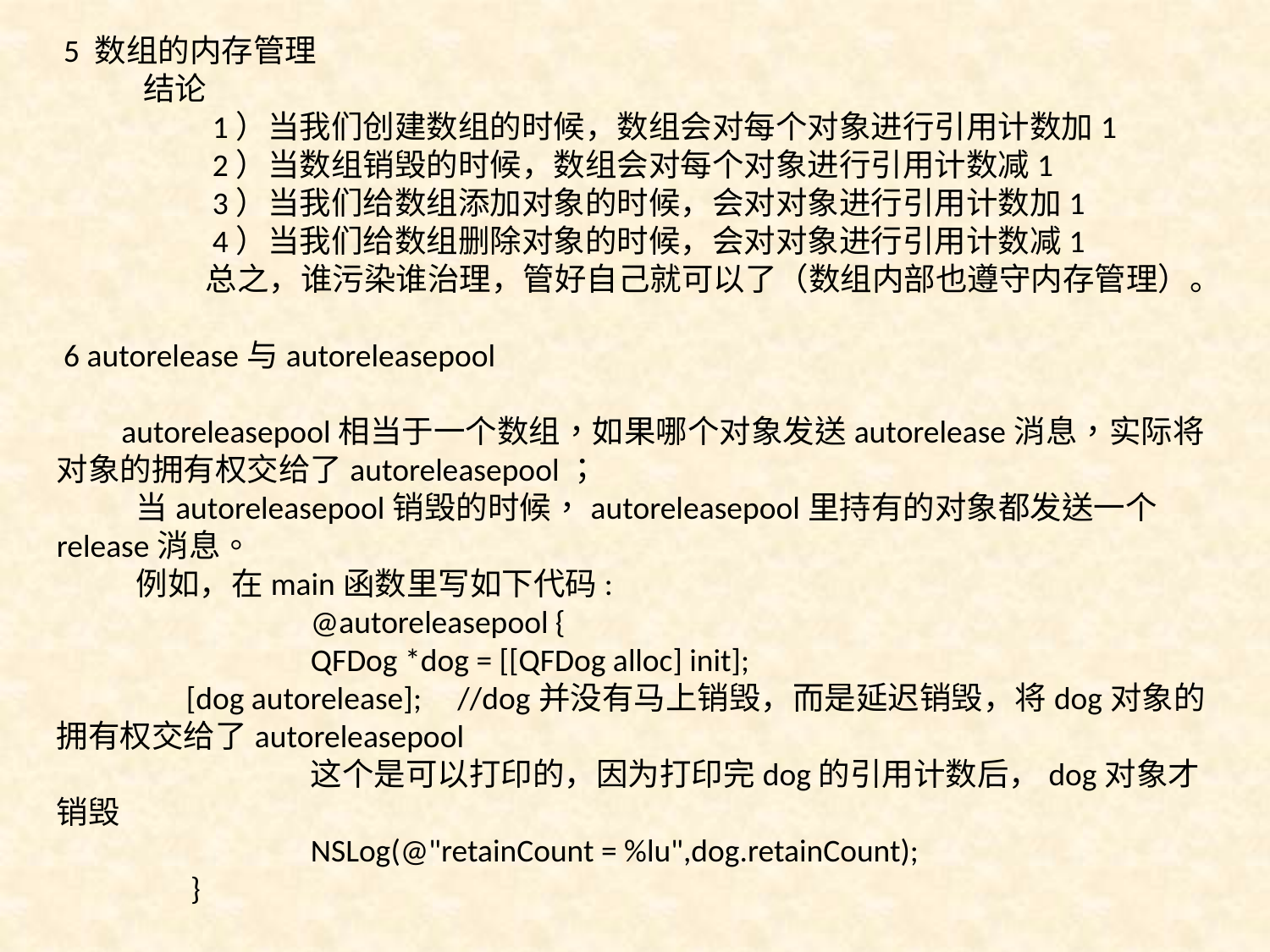

5 数组的内存管理
           结论
	    1）当我们创建数组的时候，数组会对每个对象进行引用计数加1
	    2）当数组销毁的时候，数组会对每个对象进行引用计数减1
	    3）当我们给数组添加对象的时候，会对对象进行引用计数加1
	    4）当我们给数组删除对象的时候，会对对象进行引用计数减1
	  总之，谁污染谁治理，管好自己就可以了（数组内部也遵守内存管理）。

 6 autorelease与autoreleasepool

         autoreleasepool相当于一个数组，如果哪个对象发送autorelease消息，实际将对象的拥有权交给了autoreleasepool；
          当autoreleasepool销毁的时候，autoreleasepool里持有的对象都发送一个release消息。
          例如，在main函数里写如下代码:
		@autoreleasepool {
        		QFDog *dog = [[QFDog alloc] init];
                  [dog autorelease];     //dog并没有马上销毁，而是延迟销毁，将dog对象的拥有权交给了autoreleasepool
		这个是可以打印的，因为打印完dog的引用计数后，dog对象才销毁
		NSLog(@"retainCount = %lu",dog.retainCount);
    	 }